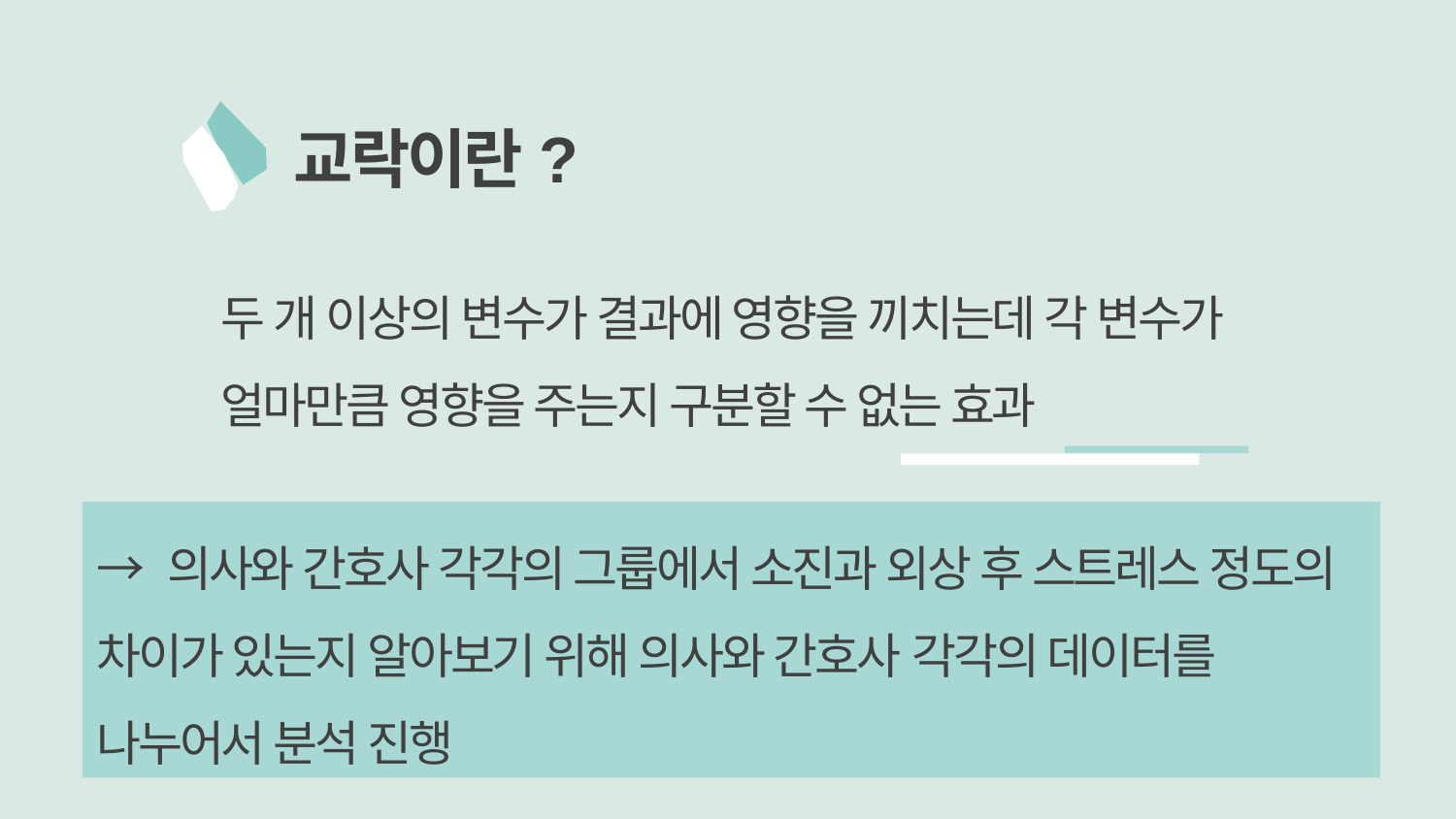

교락이란?
두 개 이상의 변수가 결과에 영향을 끼치는데 각 변수가 얼마만큼 영향을 주는지 구분할 수 없는 효과

→ 의사와 간호사 각각의 그룹에서 소진과 외상 후 스트레스 정도의 차이가 있는지 알아보기 위해 의사와 간호사 각각의 데이터를 나누어서 분석 진행